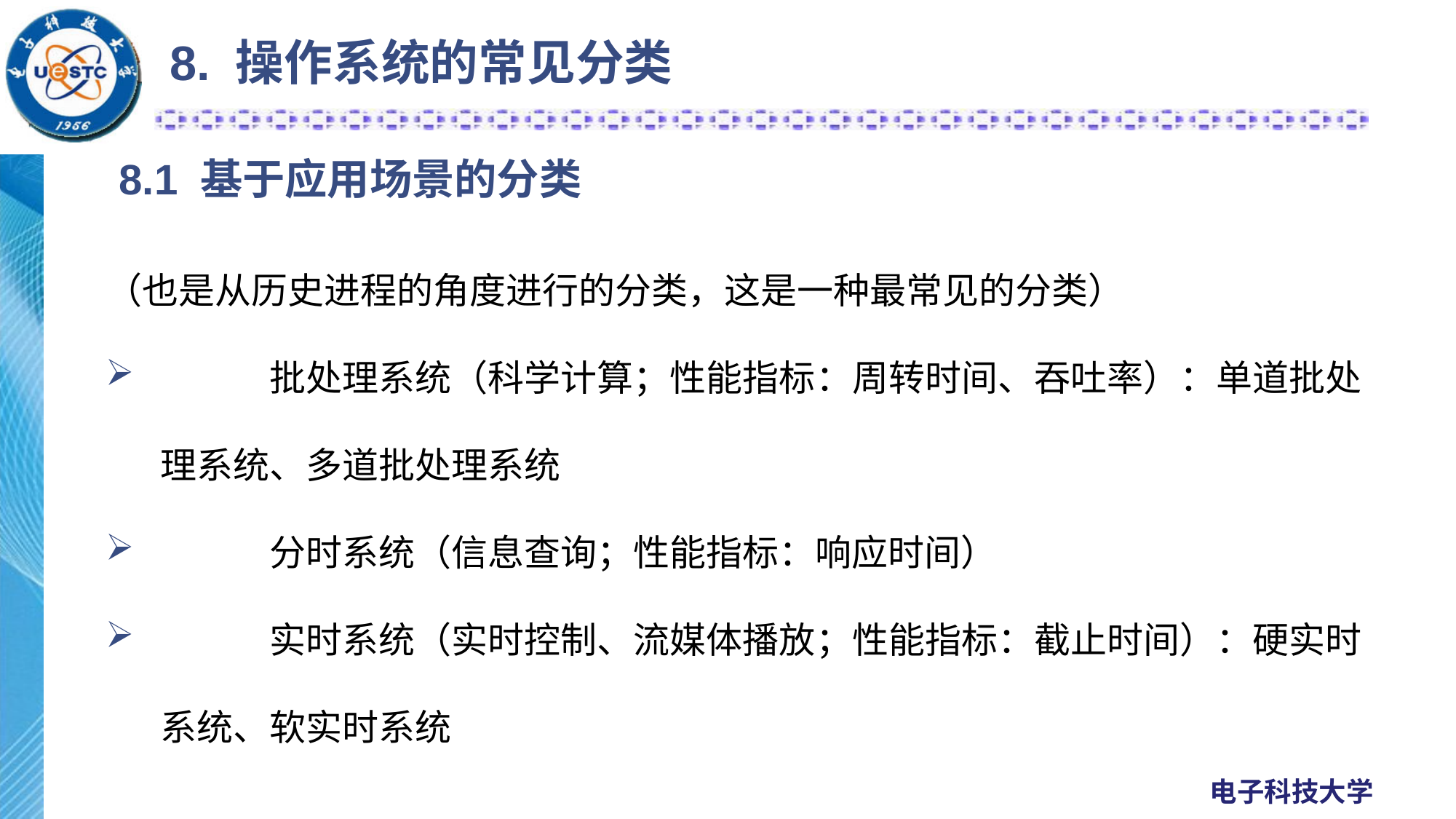

8. 操作系统的常见分类
# 8.1 基于应用场景的分类
（也是从历史进程的角度进行的分类，这是一种最常见的分类）
	批处理系统（科学计算；性能指标：周转时间、吞吐率）：单道批处理系统、多道批处理系统
	分时系统（信息查询；性能指标：响应时间）
	实时系统（实时控制、流媒体播放；性能指标：截止时间）：硬实时系统、软实时系统